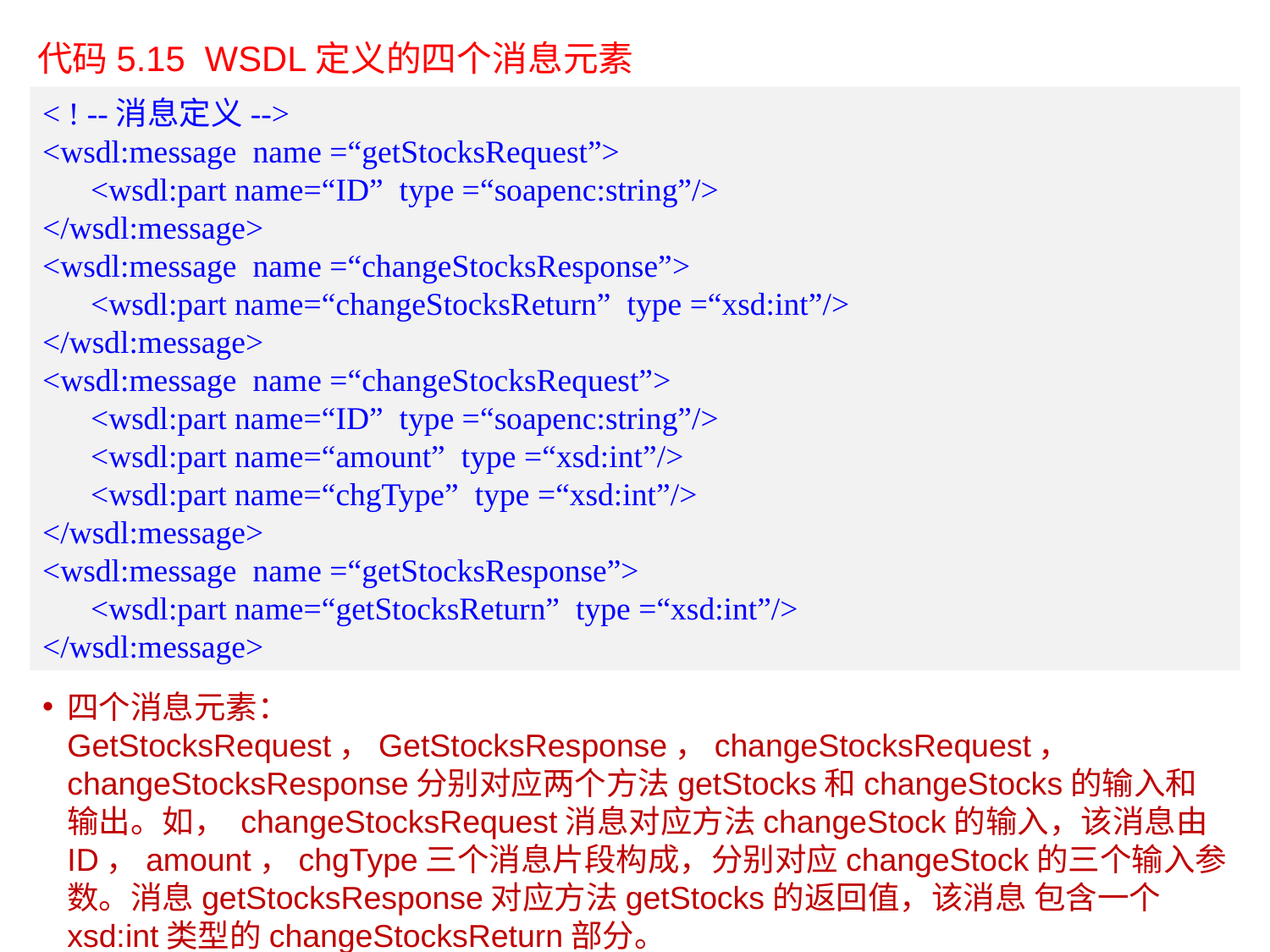

代码5.15  WSDL定义的四个消息元素
< ! --消息定义-->
<wsdl:message  name =“getStocksRequest”>
      <wsdl:part name=“ID”  type =“soapenc:string”/>
</wsdl:message>
<wsdl:message  name =“changeStocksResponse”>
      <wsdl:part name=“changeStocksReturn”  type =“xsd:int”/>
</wsdl:message>
<wsdl:message  name =“changeStocksRequest”>
      <wsdl:part name=“ID”  type =“soapenc:string”/>
      <wsdl:part name=“amount”  type =“xsd:int”/>
      <wsdl:part name=“chgType”  type =“xsd:int”/>
</wsdl:message>
<wsdl:message  name =“getStocksResponse”>
      <wsdl:part name=“getStocksReturn”  type =“xsd:int”/>
</wsdl:message>
四个消息元素：GetStocksRequest，GetStocksResponse，changeStocksRequest， changeStocksResponse分别对应两个方法getStocks和changeStocks的输入和输出。如， changeStocksRequest消息对应方法changeStock的输入，该消息由ID，amount，chgType三个消息片段构成，分别对应changeStock的三个输入参数。消息getStocksResponse对应方法getStocks的返回值，该消息 包含一个xsd:int类型的changeStocksReturn部分。
37